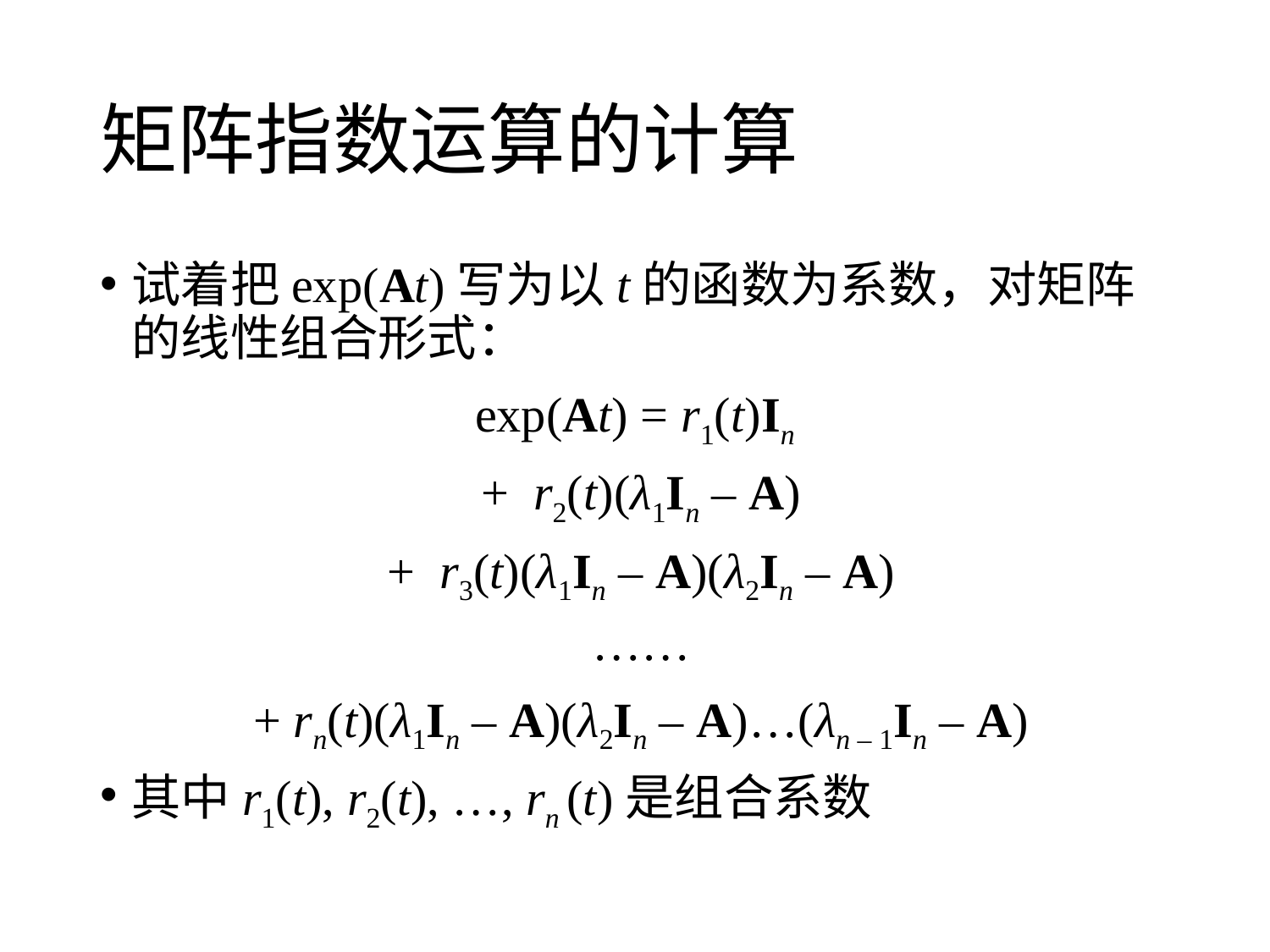

# 矩阵指数运算的计算
试着把exp(At)写为以t的函数为系数，对矩阵的线性组合形式：
exp(At) = r1(t)In
 +  r2(t)(λ1In – A)
 +  r3(t)(λ1In – A)(λ2In – A)
 ……
 + rn(t)(λ1In – A)(λ2In – A)…(λn – 1In – A)
其中r1(t), r2(t), …, rn (t)是组合系数